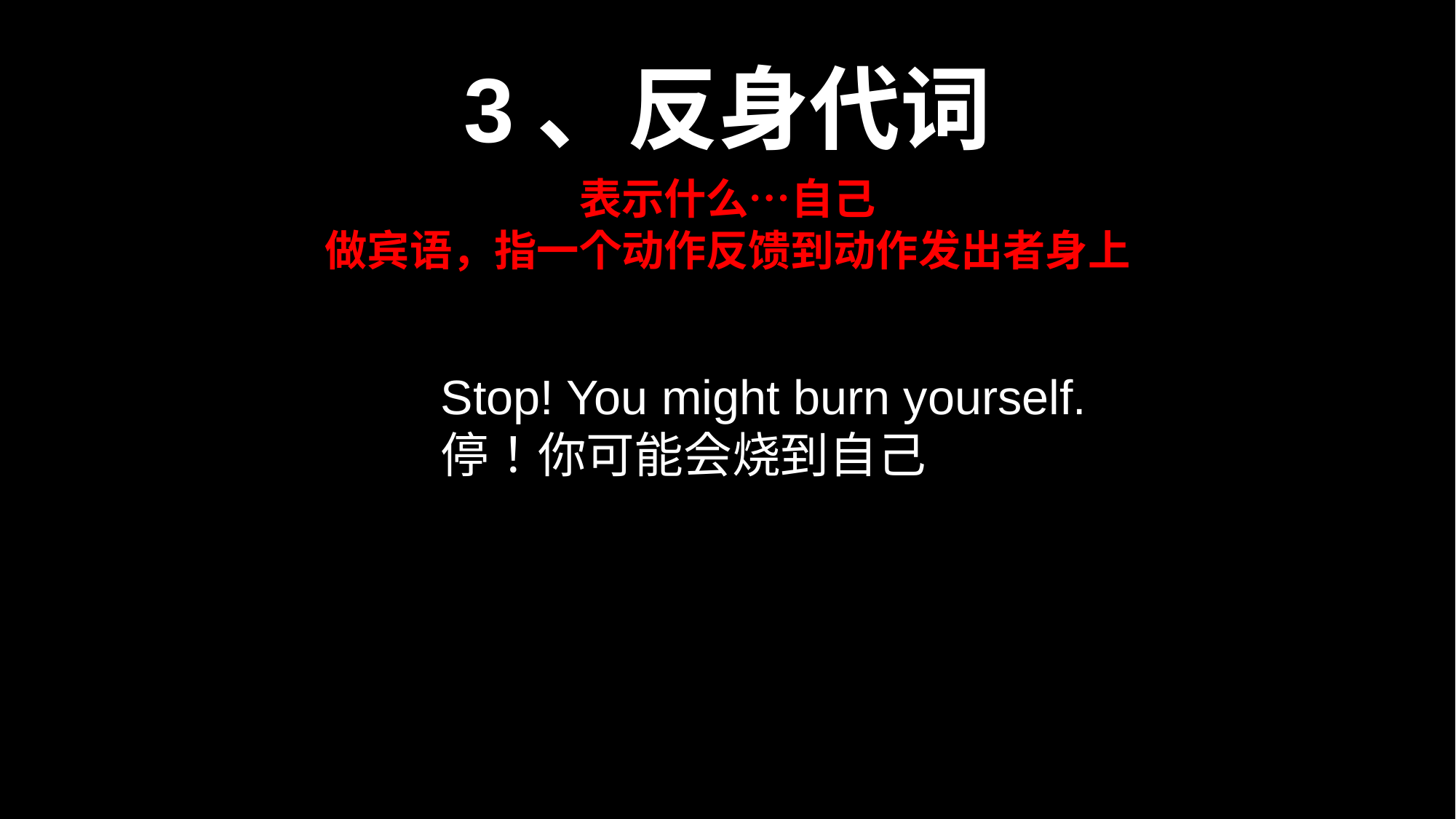

3、反身代词
表示什么…自己
做宾语，指一个动作反馈到动作发出者身上
Stop! You might burn yourself.
停！你可能会烧到自己